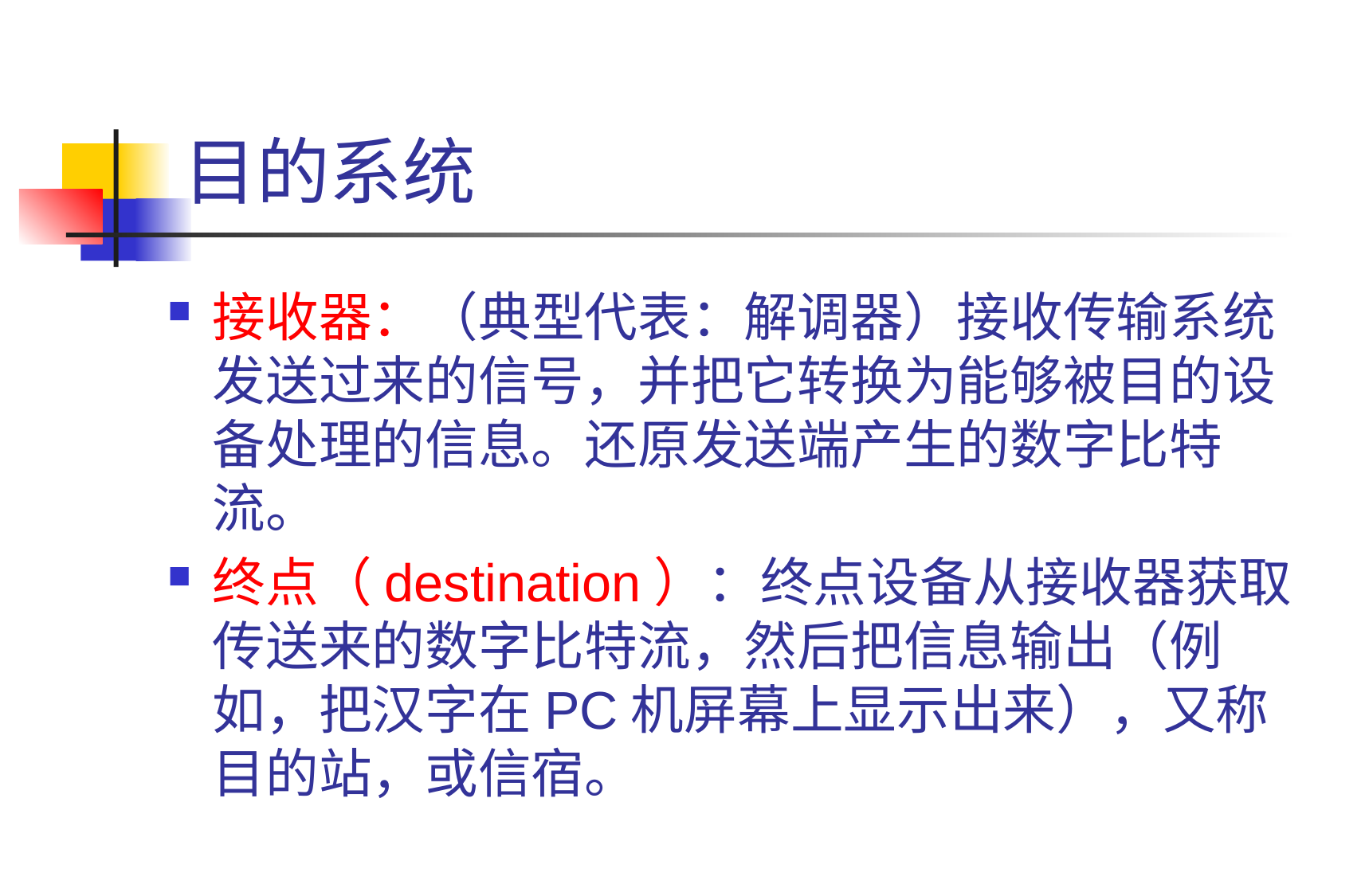

# 目的系统
接收器：（典型代表：解调器）接收传输系统发送过来的信号，并把它转换为能够被目的设备处理的信息。还原发送端产生的数字比特流。
终点（destination）：终点设备从接收器获取传送来的数字比特流，然后把信息输出（例如，把汉字在PC机屏幕上显示出来），又称目的站，或信宿。